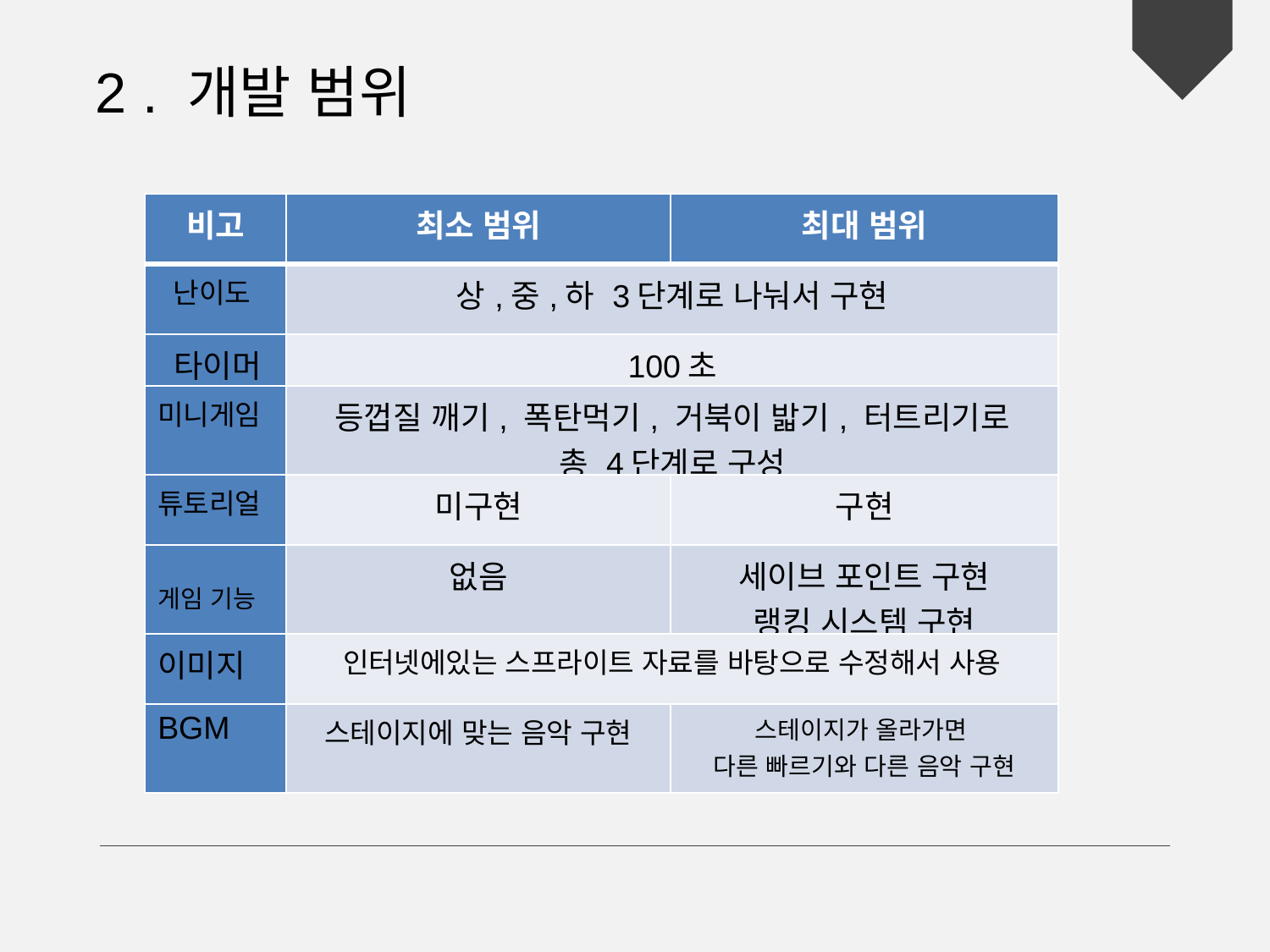

2 . 개발 범위
| 비고 | 최소 범위 | 최대 범위 |
| --- | --- | --- |
| 난이도 | 상,중,하 3단계로 나눠서 구현 |  |
| 타이머 | 100초 |  |
| 미니게임 | 등껍질 깨기, 폭탄먹기, 거북이 밟기, 터트리기로 총 4단계로 구성 |  |
| 튜토리얼 | 미구현 | 구현 |
| 게임 기능 | 없음 | 세이브 포인트 구현 랭킹 시스템 구현 |
| 이미지 | 인터넷에있는 스프라이트 자료를 바탕으로 수정해서 사용 |  |
| BGM | 스테이지에 맞는 음악 구현 | 스테이지가 올라가면 다른 빠르기와 다른 음악 구현 |